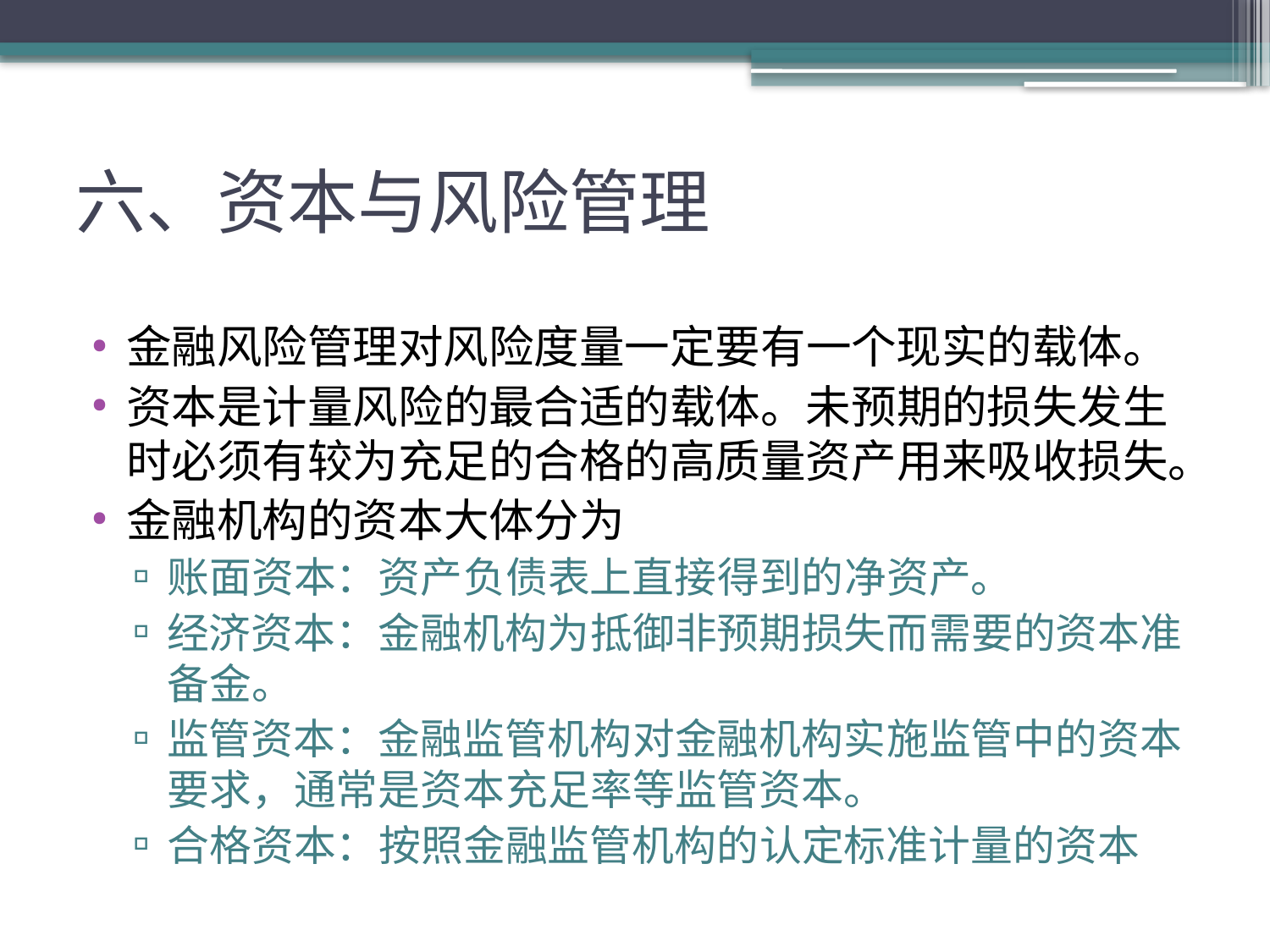

# 六、资本与风险管理
金融风险管理对风险度量一定要有一个现实的载体。
资本是计量风险的最合适的载体。未预期的损失发生时必须有较为充足的合格的高质量资产用来吸收损失。
金融机构的资本大体分为
账面资本：资产负债表上直接得到的净资产。
经济资本：金融机构为抵御非预期损失而需要的资本准备金。
监管资本：金融监管机构对金融机构实施监管中的资本要求，通常是资本充足率等监管资本。
合格资本：按照金融监管机构的认定标准计量的资本